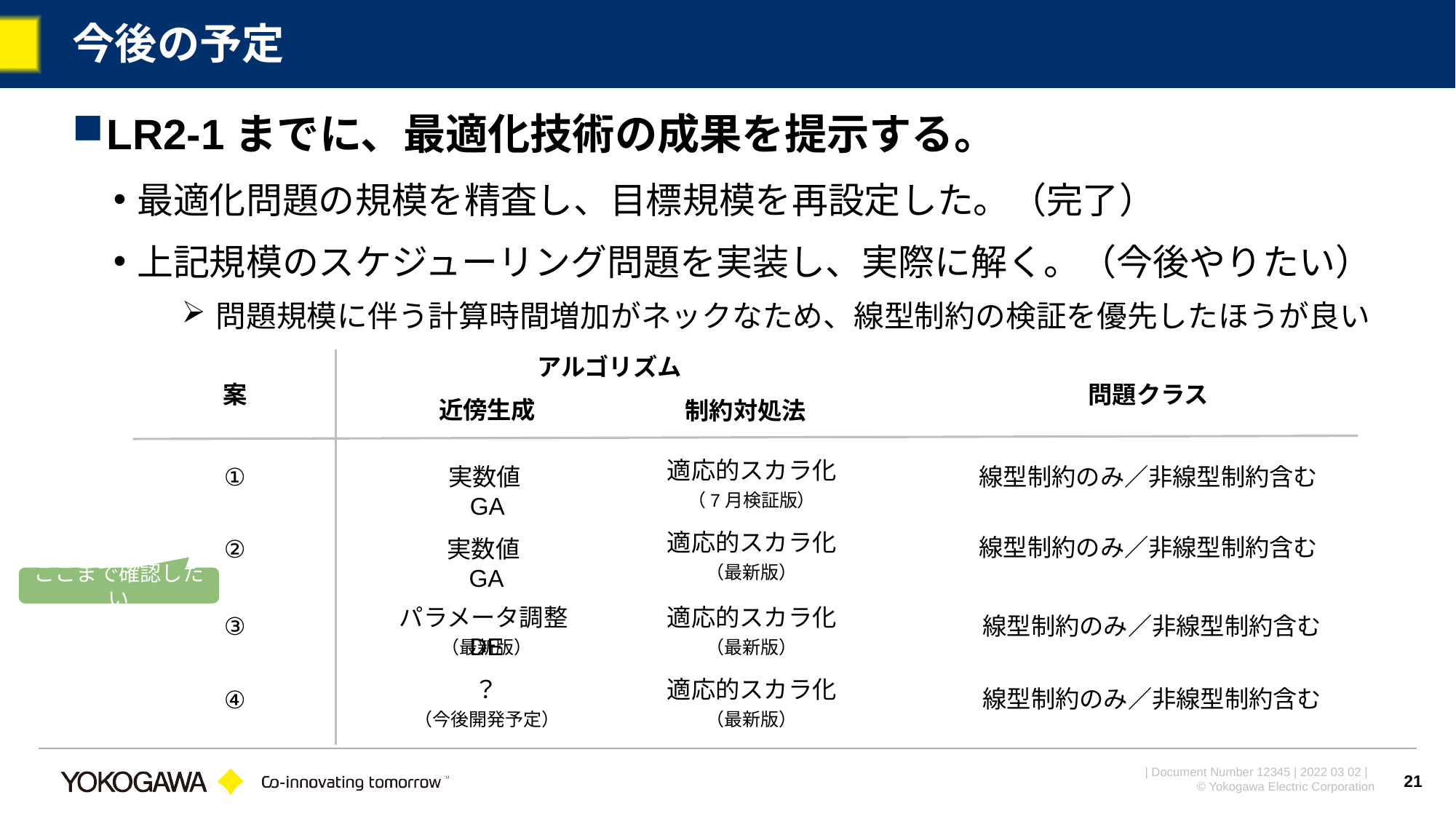

# 今後の予定
LR2-1までに、最適化技術の成果を提示する。
最適化問題の規模を精査し、目標規模を再設定した。（完了）
上記規模のスケジューリング問題を実装し、実際に解く。（今後やりたい）
問題規模に伴う計算時間増加がネックなため、線型制約の検証を優先したほうが良い
アルゴリズム
案
問題クラス
近傍生成
制約対処法
適応的スカラ化
線型制約のみ／非線型制約含む
①
実数値GA
（7月検証版）
適応的スカラ化
線型制約のみ／非線型制約含む
②
実数値GA
（最新版）
ここまで確認したい
パラメータ調整DE
適応的スカラ化
線型制約のみ／非線型制約含む
③
（最新版）
（最新版）
？
適応的スカラ化
線型制約のみ／非線型制約含む
④
（今後開発予定）
（最新版）
21